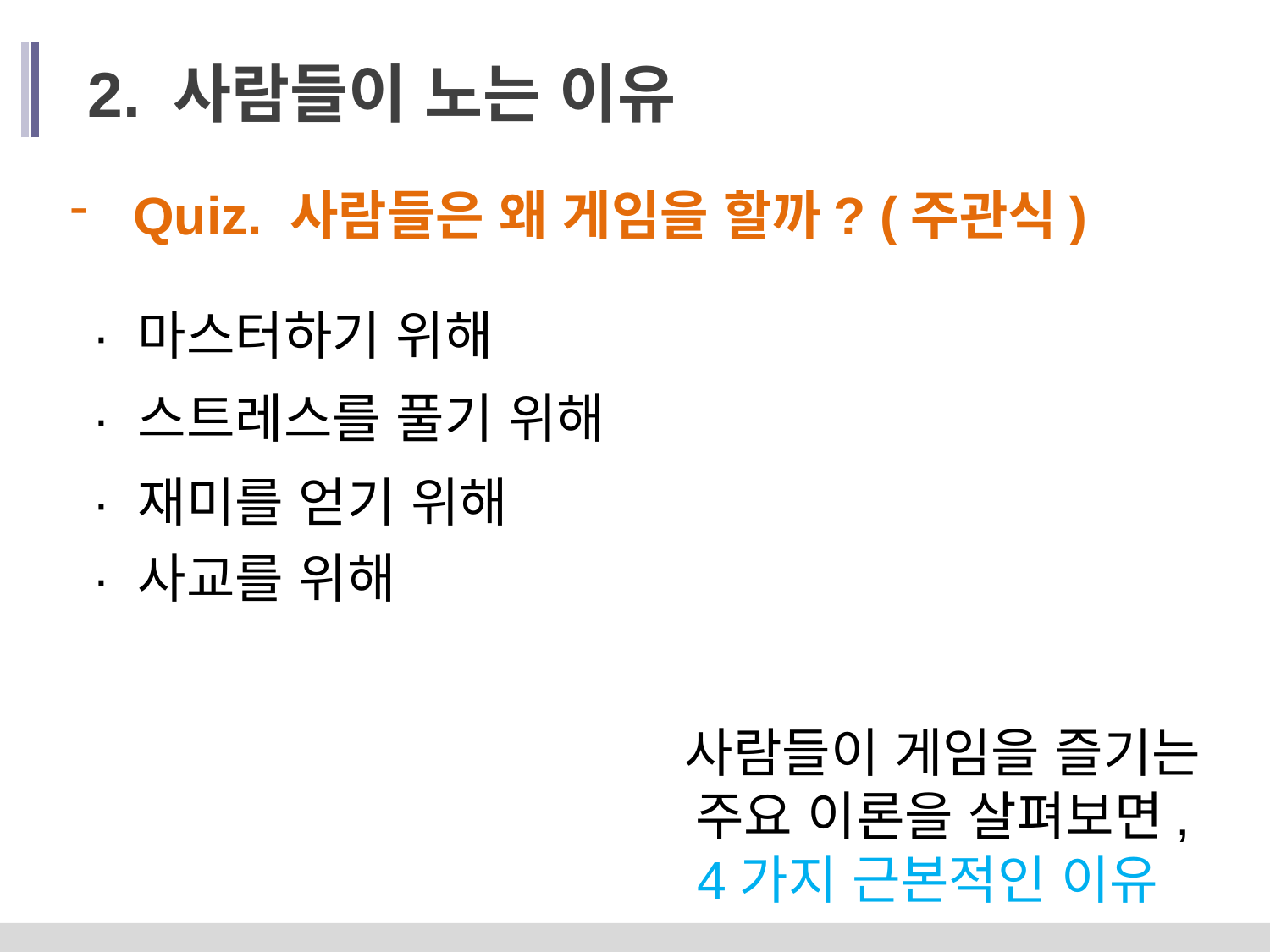

2. 사람들이 노는 이유
Quiz. 사람들은 왜 게임을 할까? (주관식)
· 마스터하기 위해
· 스트레스를 풀기 위해
· 재미를 얻기 위해
· 사교를 위해
사람들이 게임을 즐기는
주요 이론을 살펴보면,
4가지 근본적인 이유